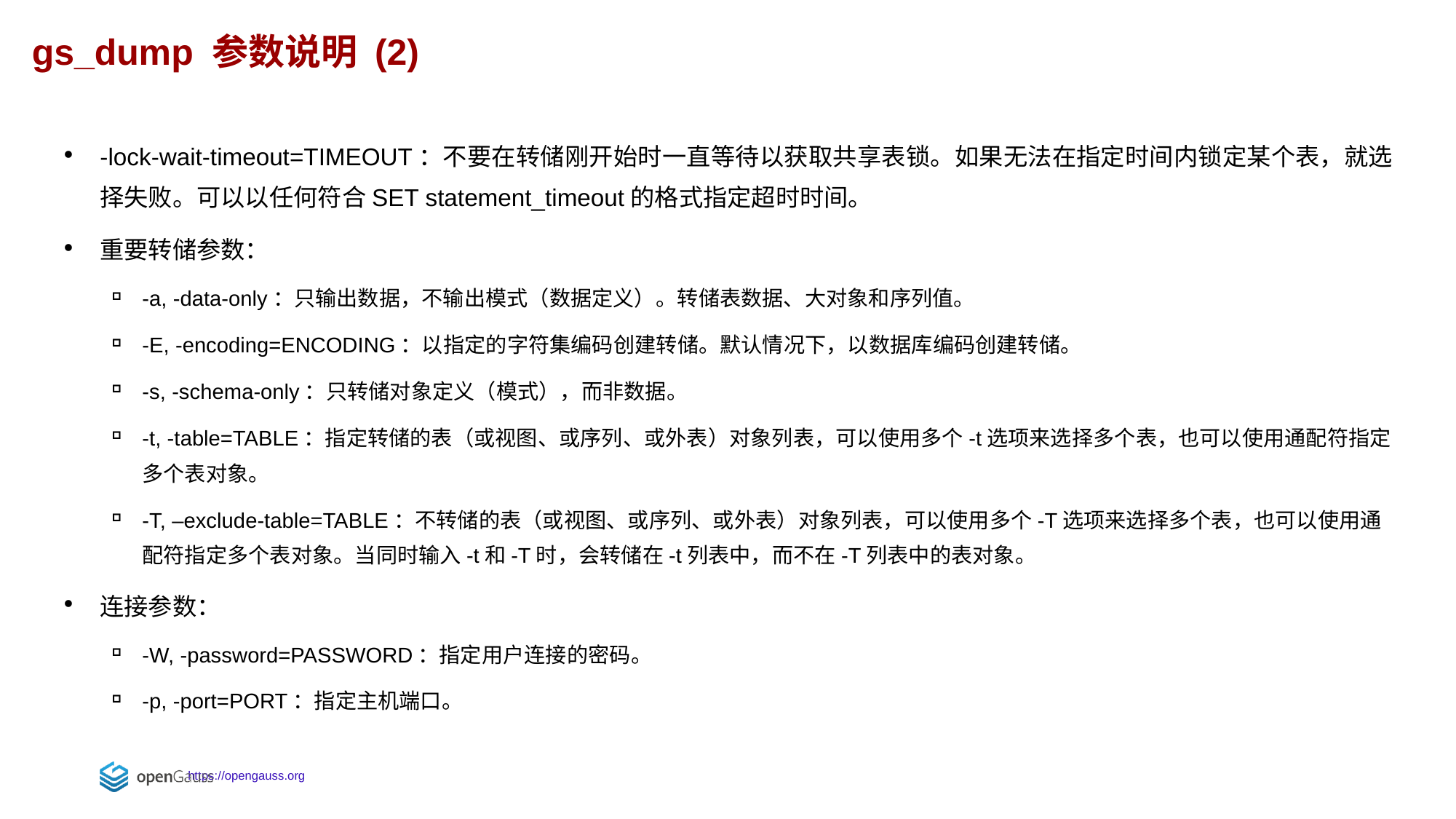

gs_dump 参数说明 (2)
-lock-wait-timeout=TIMEOUT：不要在转储刚开始时一直等待以获取共享表锁。如果无法在指定时间内锁定某个表，就选择失败。可以以任何符合SET statement_timeout的格式指定超时时间。
重要转储参数：
-a, -data-only：只输出数据，不输出模式（数据定义）。转储表数据、大对象和序列值。
-E, -encoding=ENCODING：以指定的字符集编码创建转储。默认情况下，以数据库编码创建转储。
-s, -schema-only：只转储对象定义（模式），而非数据。
-t, -table=TABLE：指定转储的表（或视图、或序列、或外表）对象列表，可以使用多个-t选项来选择多个表，也可以使用通配符指定多个表对象。
-T, –exclude-table=TABLE：不转储的表（或视图、或序列、或外表）对象列表，可以使用多个-T选项来选择多个表，也可以使用通配符指定多个表对象。当同时输入-t和-T时，会转储在-t列表中，而不在-T列表中的表对象。
连接参数：
-W, -password=PASSWORD：指定用户连接的密码。
-p, -port=PORT：指定主机端口。